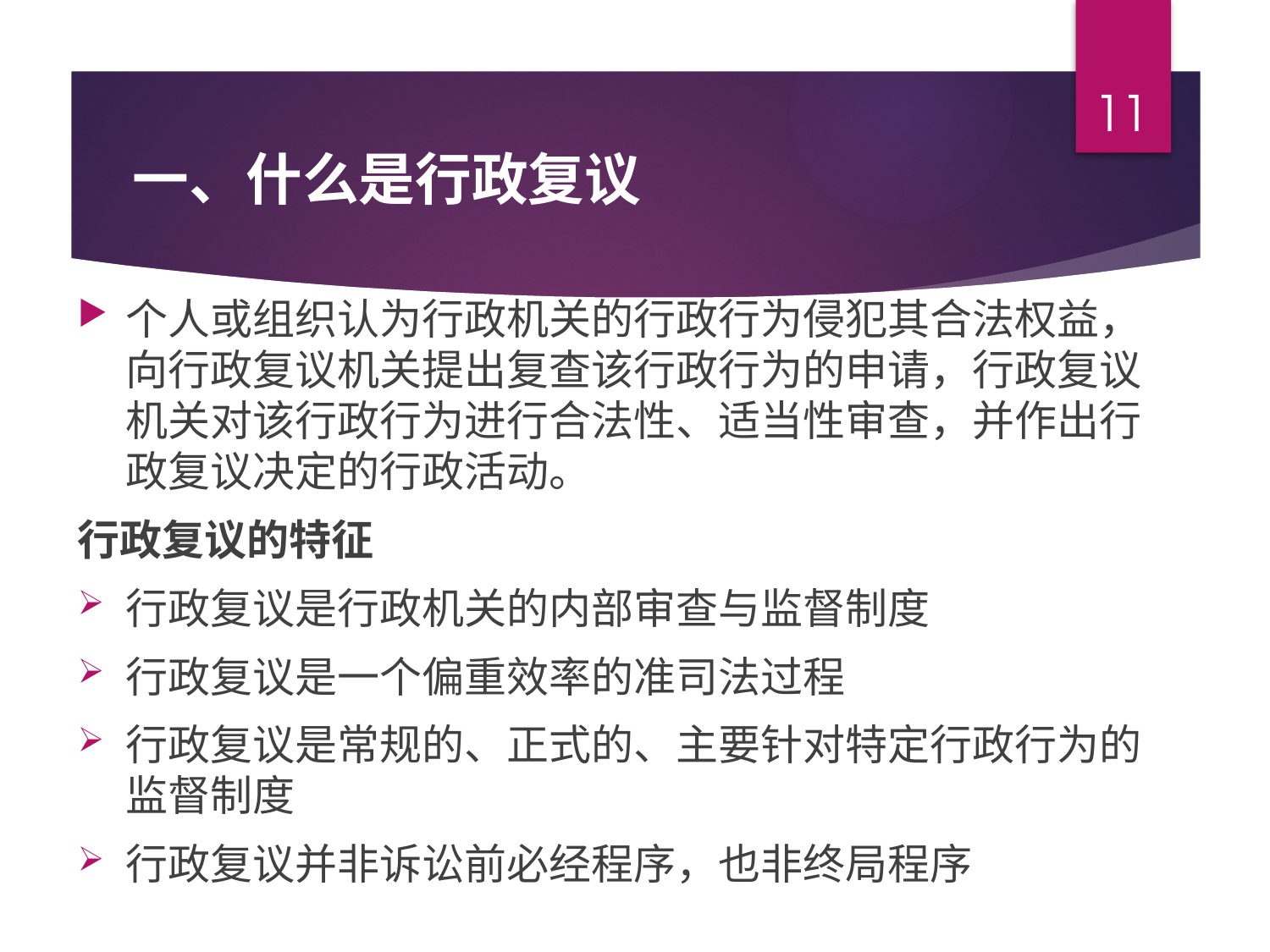

11
# 一、什么是行政复议
个人或组织认为行政机关的行政行为侵犯其合法权益，向行政复议机关提出复查该行政行为的申请，行政复议机关对该行政行为进行合法性、适当性审查，并作出行政复议决定的行政活动。
行政复议的特征
行政复议是行政机关的内部审查与监督制度
行政复议是一个偏重效率的准司法过程
行政复议是常规的、正式的、主要针对特定行政行为的监督制度
行政复议并非诉讼前必经程序，也非终局程序